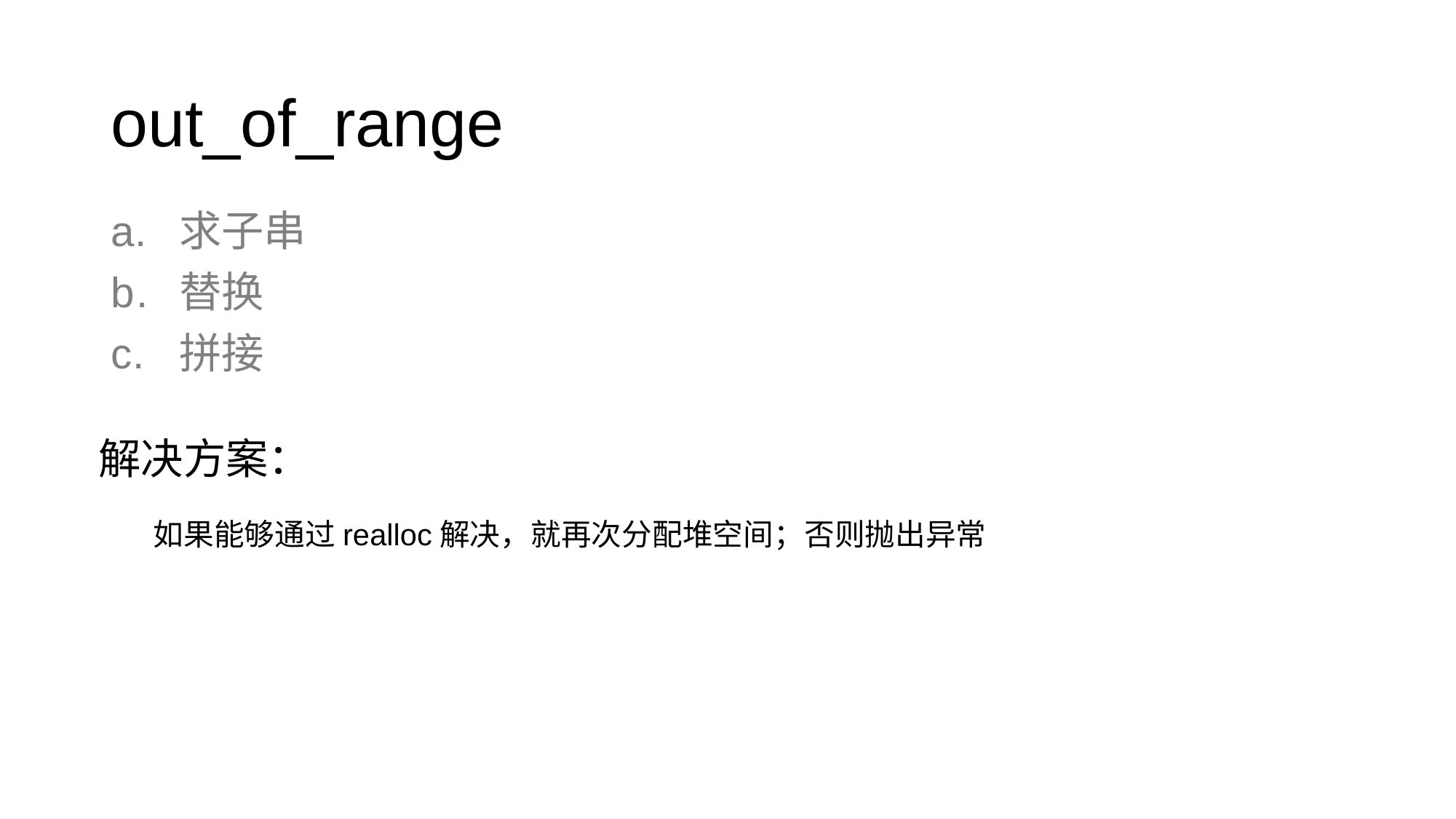

# out_of_range
求子串
替换
拼接

解决方案：

如果能够通过realloc解决，就再次分配堆空间；否则抛出异常